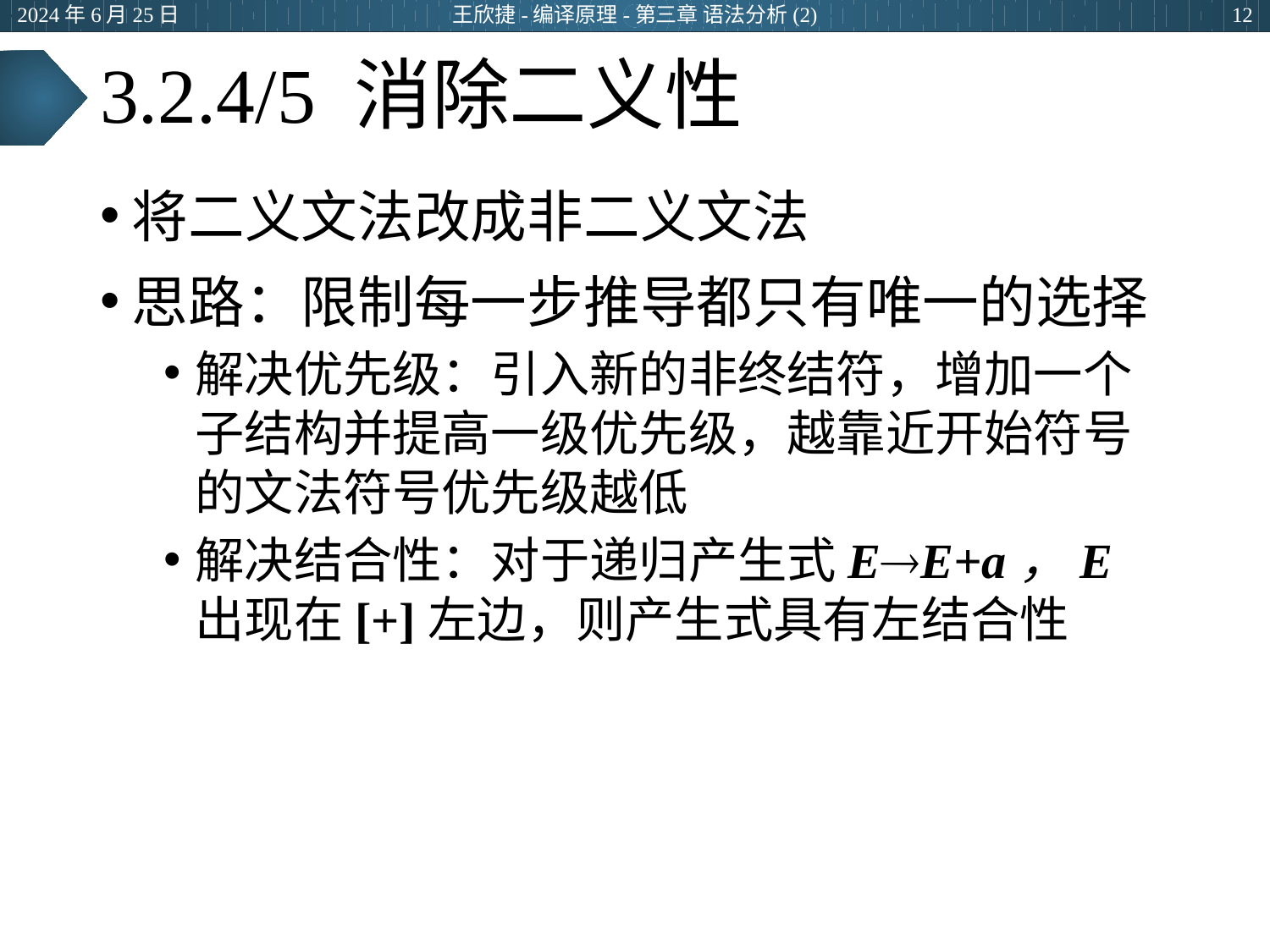

2024年6月25日
王欣捷-编译原理-第三章 语法分析(2)
12
# 3.2.4/5 消除二义性
将二义文法改成非二义文法
思路：限制每一步推导都只有唯一的选择
解决优先级：引入新的非终结符，增加一个子结构并提高一级优先级，越靠近开始符号的文法符号优先级越低
解决结合性：对于递归产生式E→E+a，E出现在[+]左边，则产生式具有左结合性